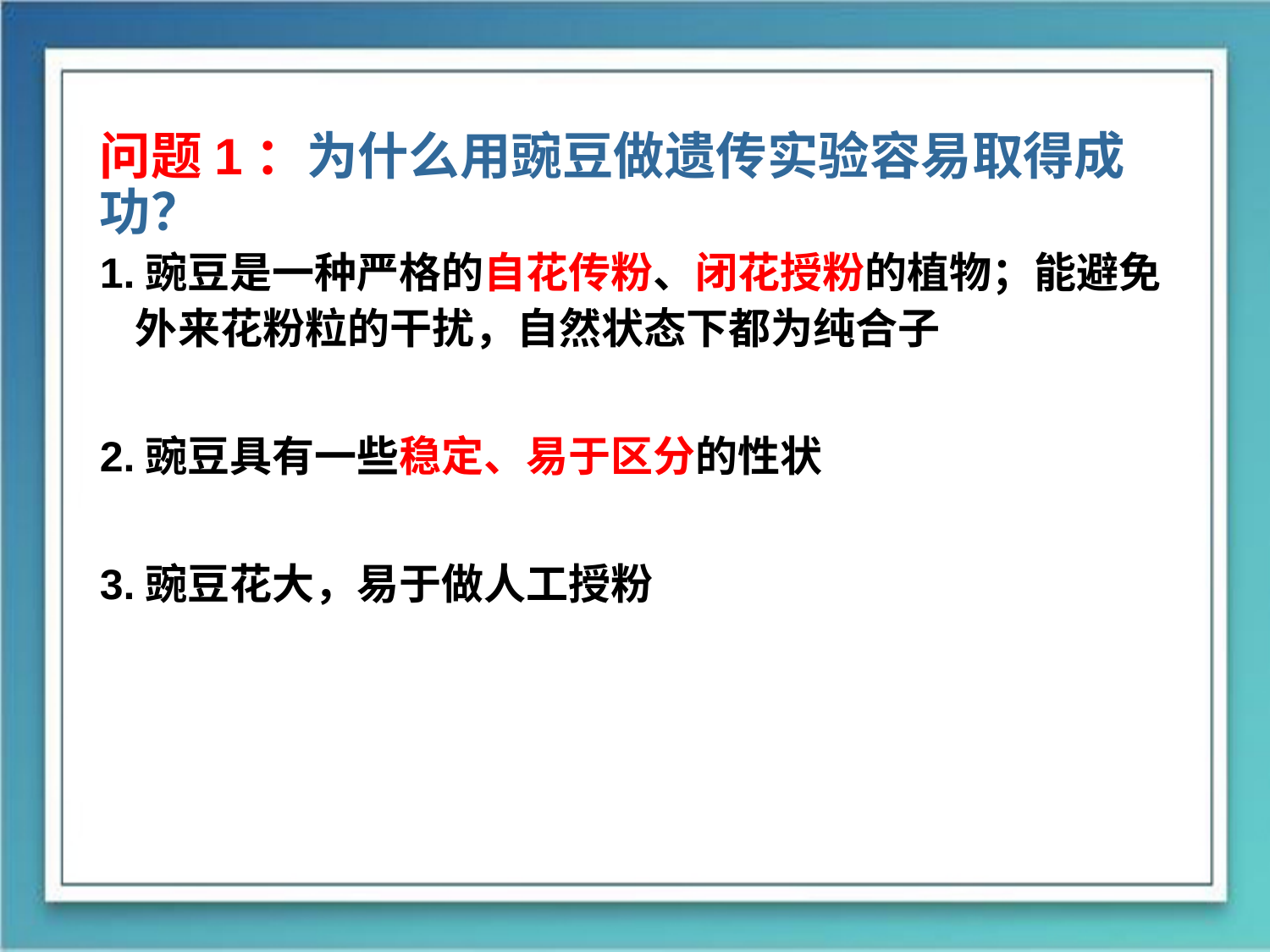

# 问题1：为什么用豌豆做遗传实验容易取得成功？
1.豌豆是一种严格的自花传粉、闭花授粉的植物；能避免外来花粉粒的干扰，自然状态下都为纯合子

2.豌豆具有一些稳定、易于区分的性状

3.豌豆花大，易于做人工授粉